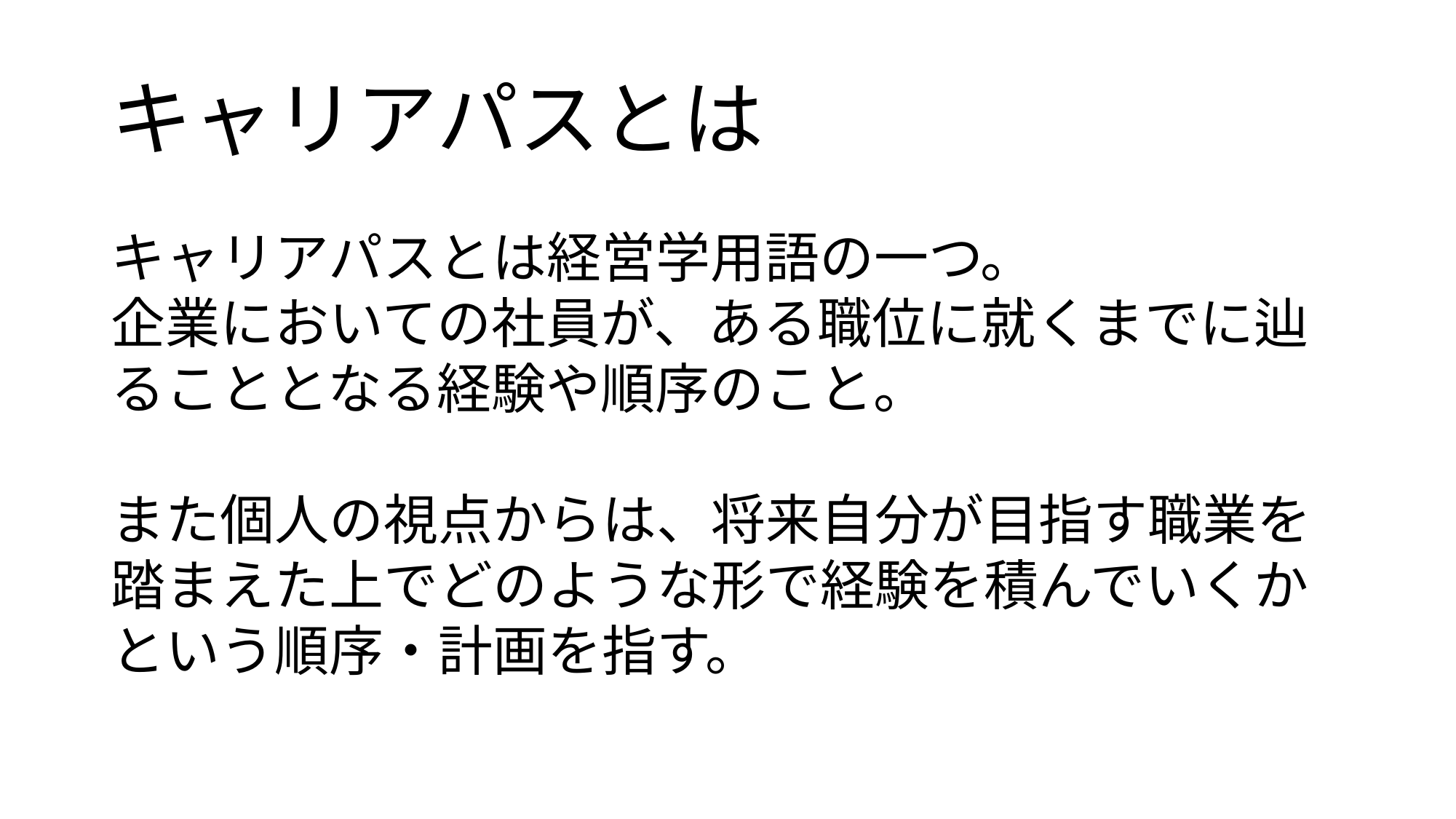

# キャリアパスとは
キャリアパスとは経営学用語の一つ。
企業においての社員が、ある職位に就くまでに辿ることとなる経験や順序のこと。

また個人の視点からは、将来自分が目指す職業を踏まえた上でどのような形で経験を積んでいくかという順序・計画を指す。